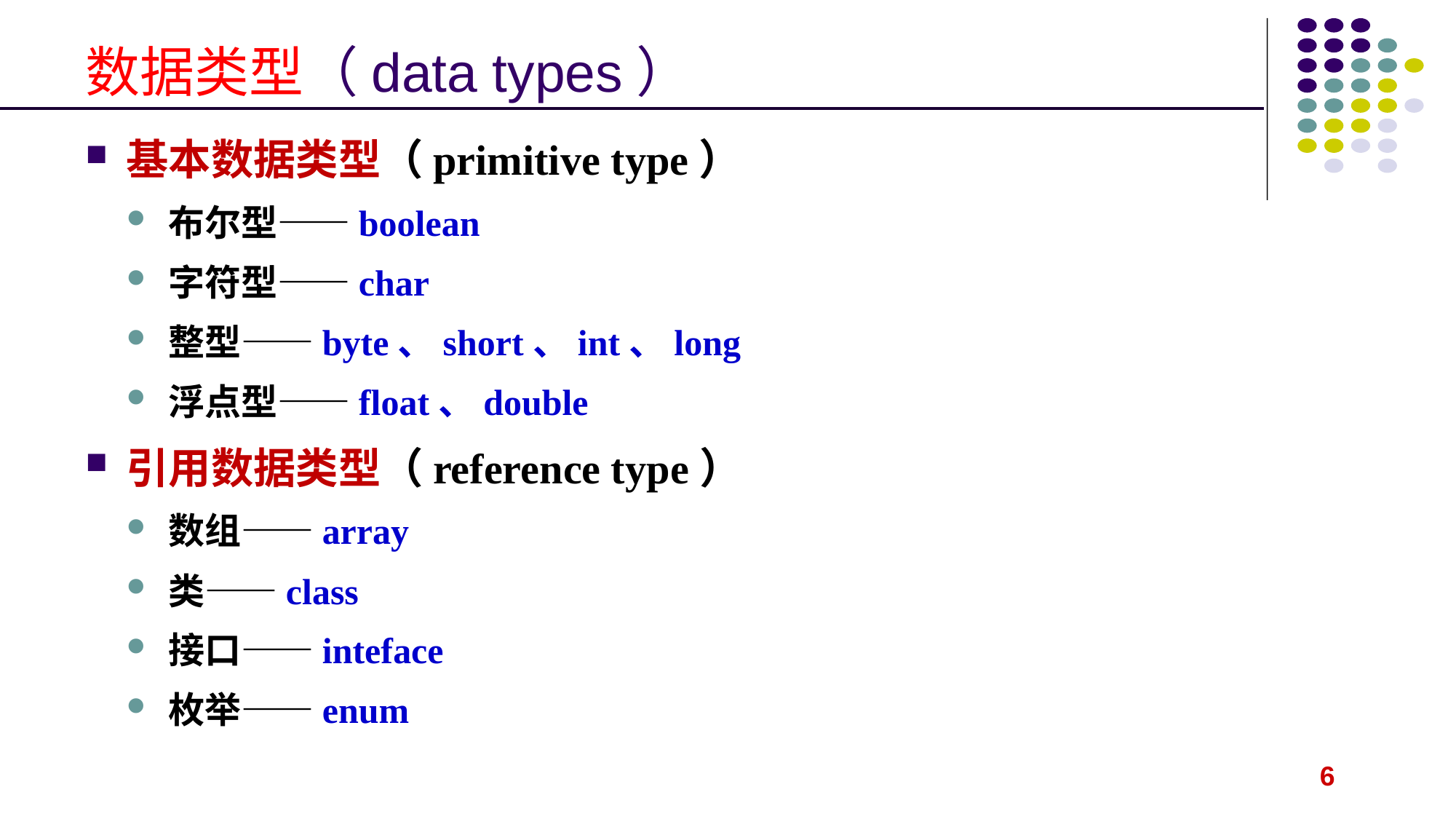

# 数据类型（data types）
基本数据类型（primitive type）
布尔型——boolean
字符型——char
整型——byte、short、int、long
浮点型——float、double
引用数据类型（reference type）
数组——array
类——class
接口——inteface
枚举——enum